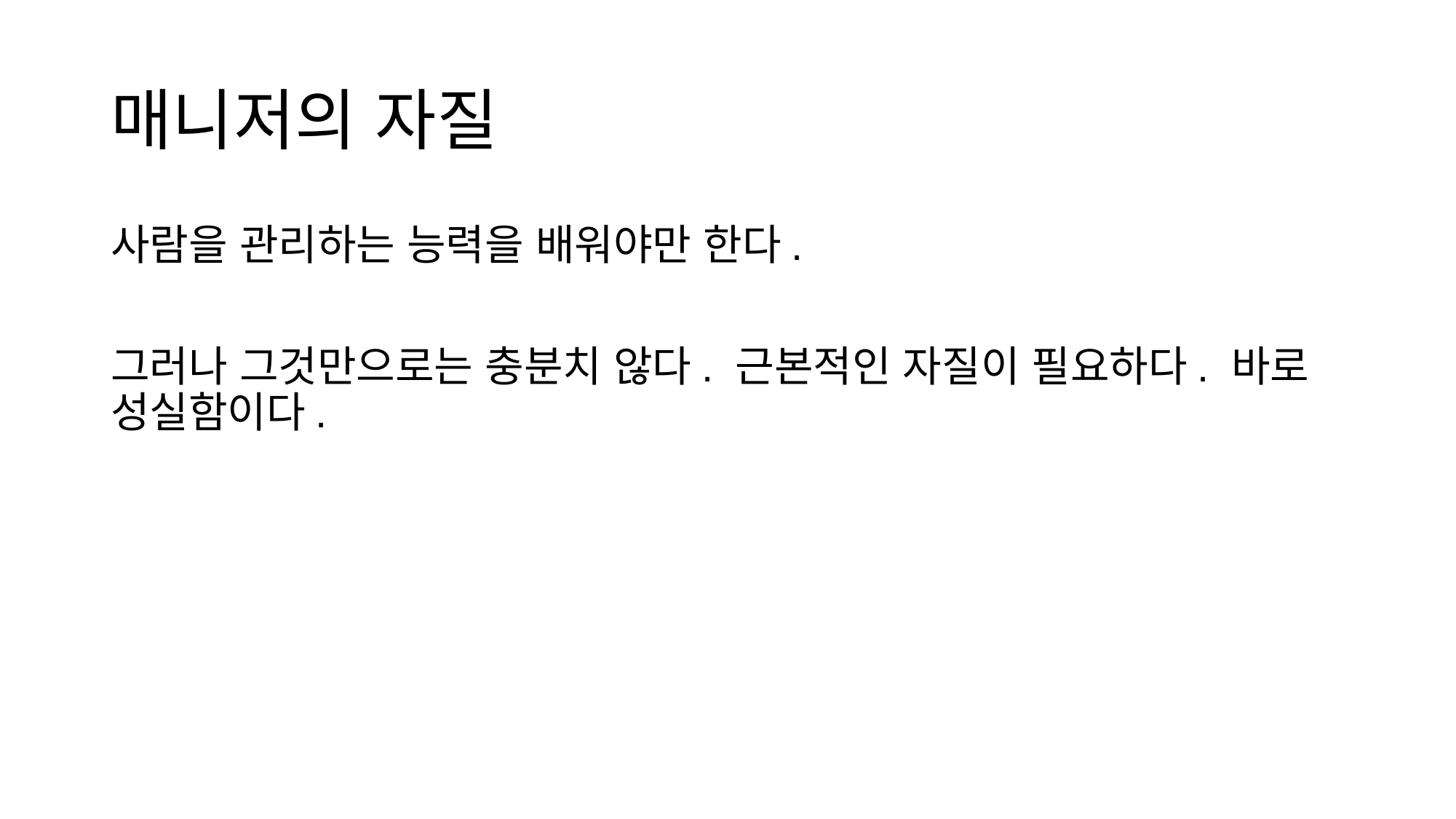

# 매니저의 자질
사람을 관리하는 능력을 배워야만 한다.

그러나 그것만으로는 충분치 않다. 근본적인 자질이 필요하다. 바로 성실함이다.